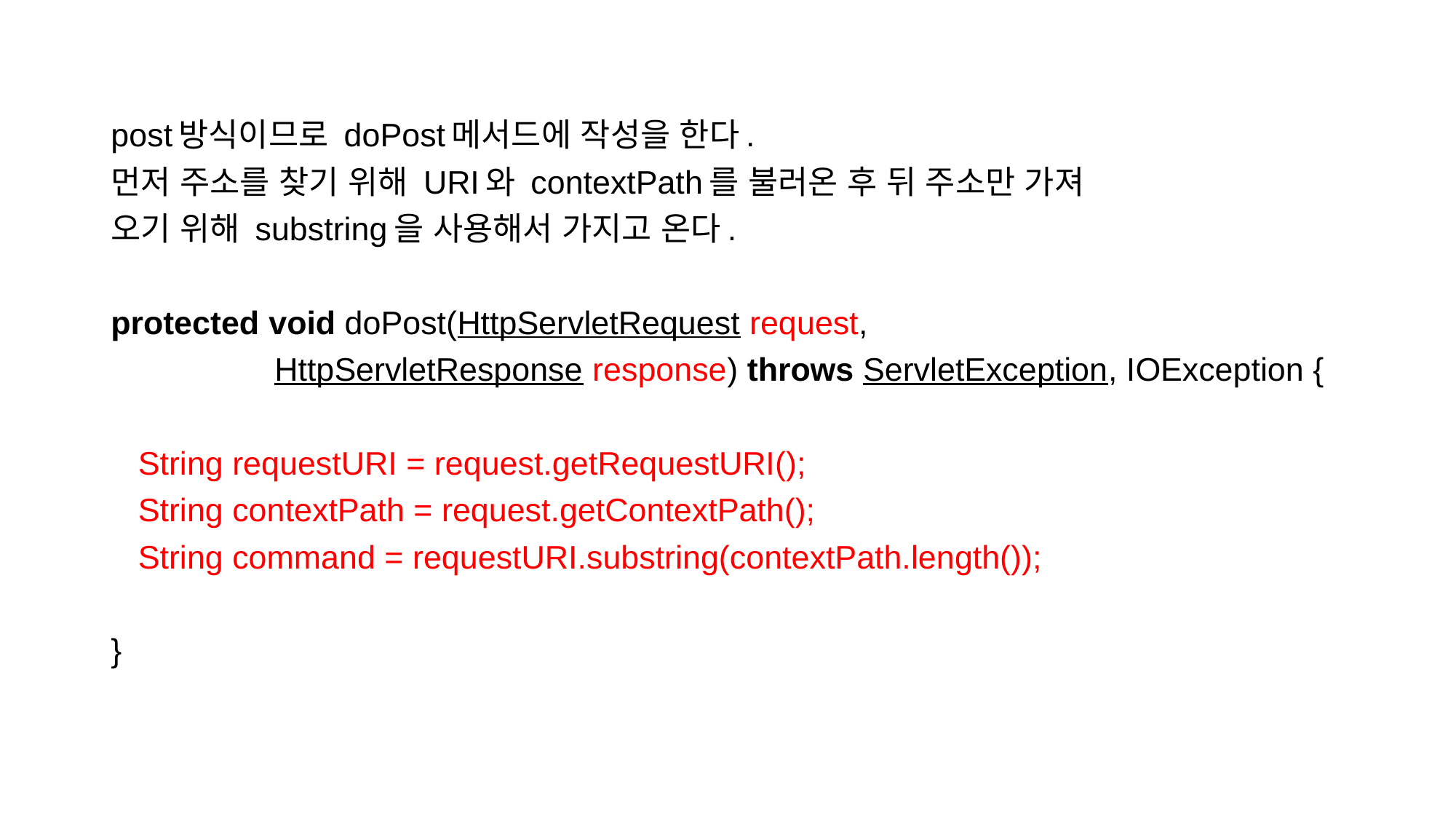

post방식이므로 doPost메서드에 작성을 한다.
먼저 주소를 찾기 위해 URI와 contextPath를 불러온 후 뒤 주소만 가져
오기 위해 substring을 사용해서 가지고 온다.

protected void doPost(HttpServletRequest request,
                  HttpServletResponse response) throws ServletException, IOException {

   String requestURI = request.getRequestURI();
   String contextPath = request.getContextPath();
   String command = requestURI.substring(contextPath.length());

}